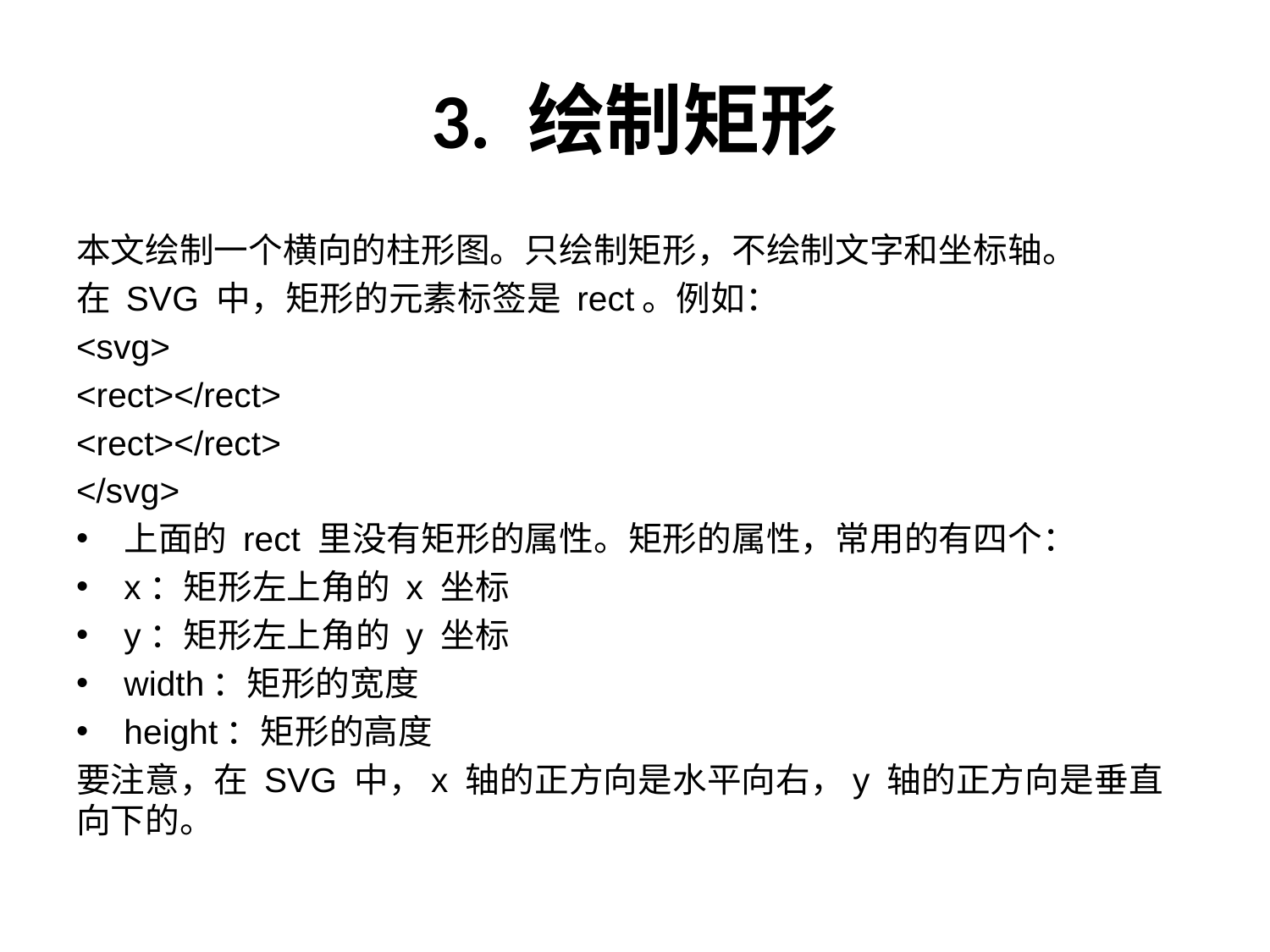

# 3. 绘制矩形
本文绘制一个横向的柱形图。只绘制矩形，不绘制文字和坐标轴。
在 SVG 中，矩形的元素标签是 rect。例如：
<svg>
<rect></rect>
<rect></rect>
</svg>
上面的 rect 里没有矩形的属性。矩形的属性，常用的有四个：
x：矩形左上角的 x 坐标
y：矩形左上角的 y 坐标
width：矩形的宽度
height：矩形的高度
要注意，在 SVG 中，x 轴的正方向是水平向右，y 轴的正方向是垂直向下的。